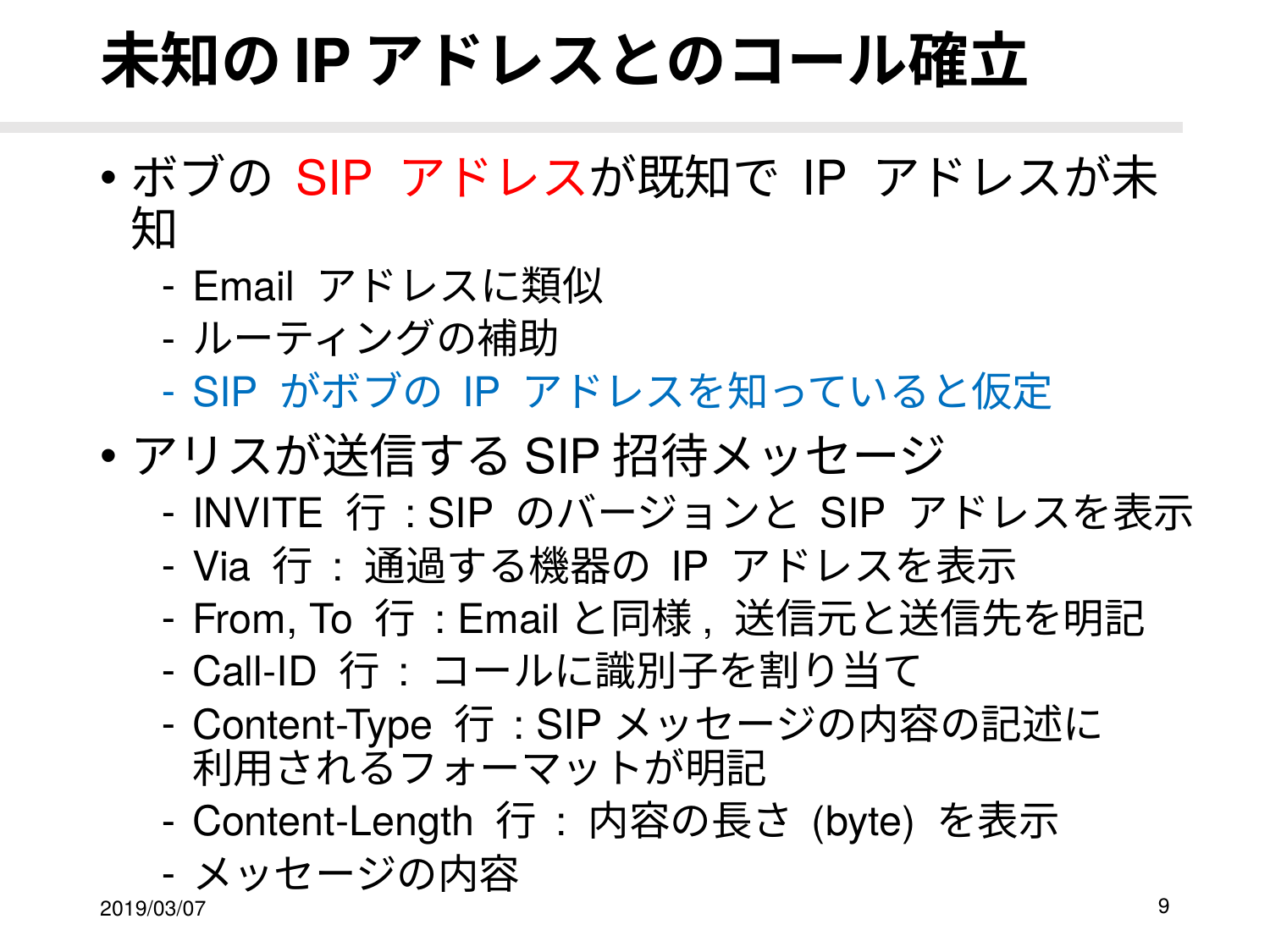

# 未知のIPアドレスとのコール確立
ボブの SIP アドレスが既知で IP アドレスが未知
Email アドレスに類似
ルーティングの補助
SIP がボブの IP アドレスを知っていると仮定
アリスが送信するSIP招待メッセージ
INVITE 行 : SIP のバージョンと SIP アドレスを表示
Via 行 : 通過する機器の IP アドレスを表示
From, To 行 : Emailと同様, 送信元と送信先を明記
Call-ID 行 : コールに識別子を割り当て
Content-Type 行 : SIPメッセージの内容の記述に
利用されるフォーマットが明記
Content-Length 行 : 内容の長さ (byte) を表示
メッセージの内容
2019/03/07
9